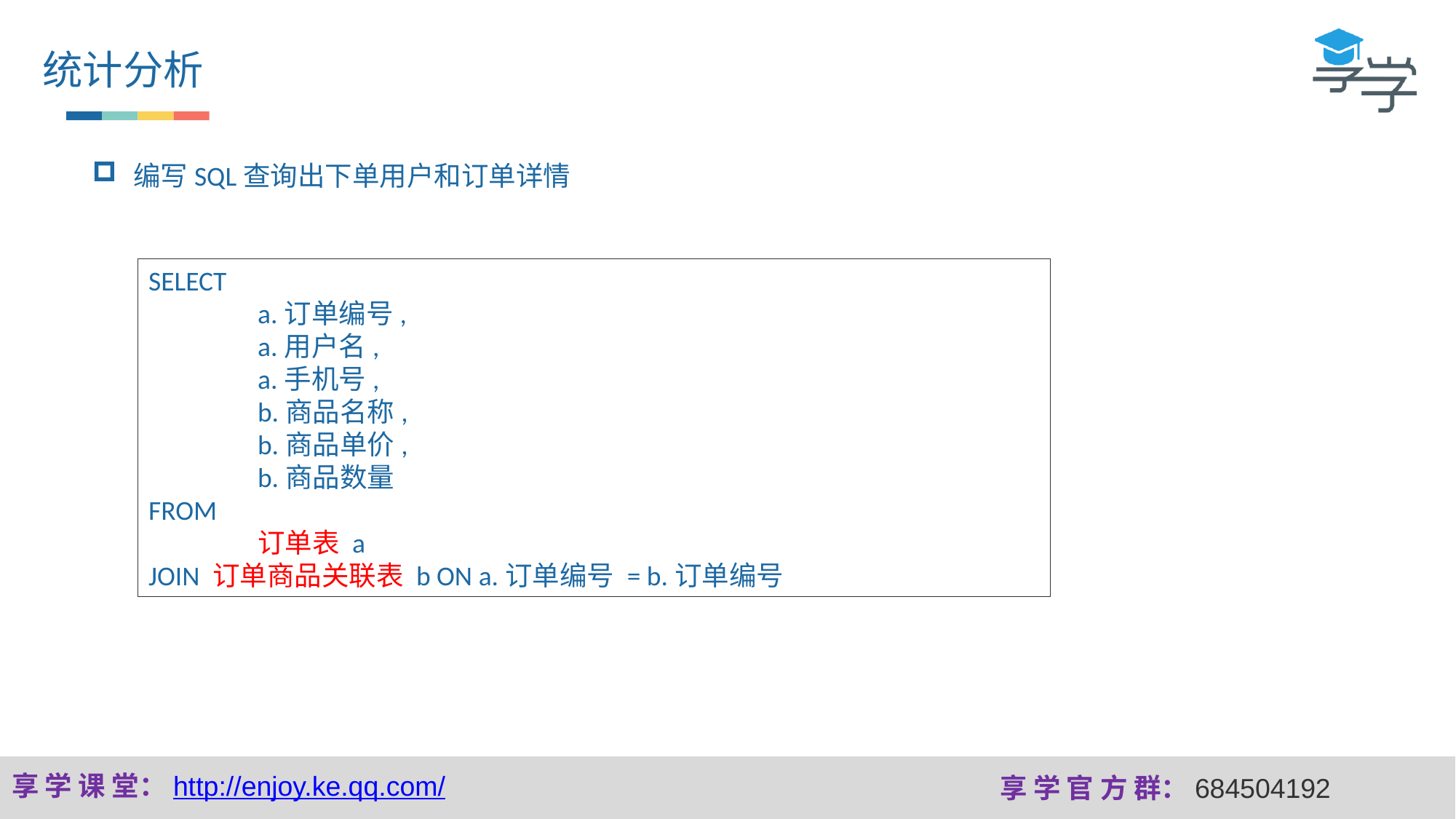

统计分析

编写SQL查询出下单用户和订单详情

SELECT
	a.订单编号,
	a.用户名,
	a.手机号,
	b.商品名称,
	b.商品单价,
	b.商品数量
FROM
	订单表 a
JOIN 订单商品关联表 b ON a.订单编号 = b.订单编号